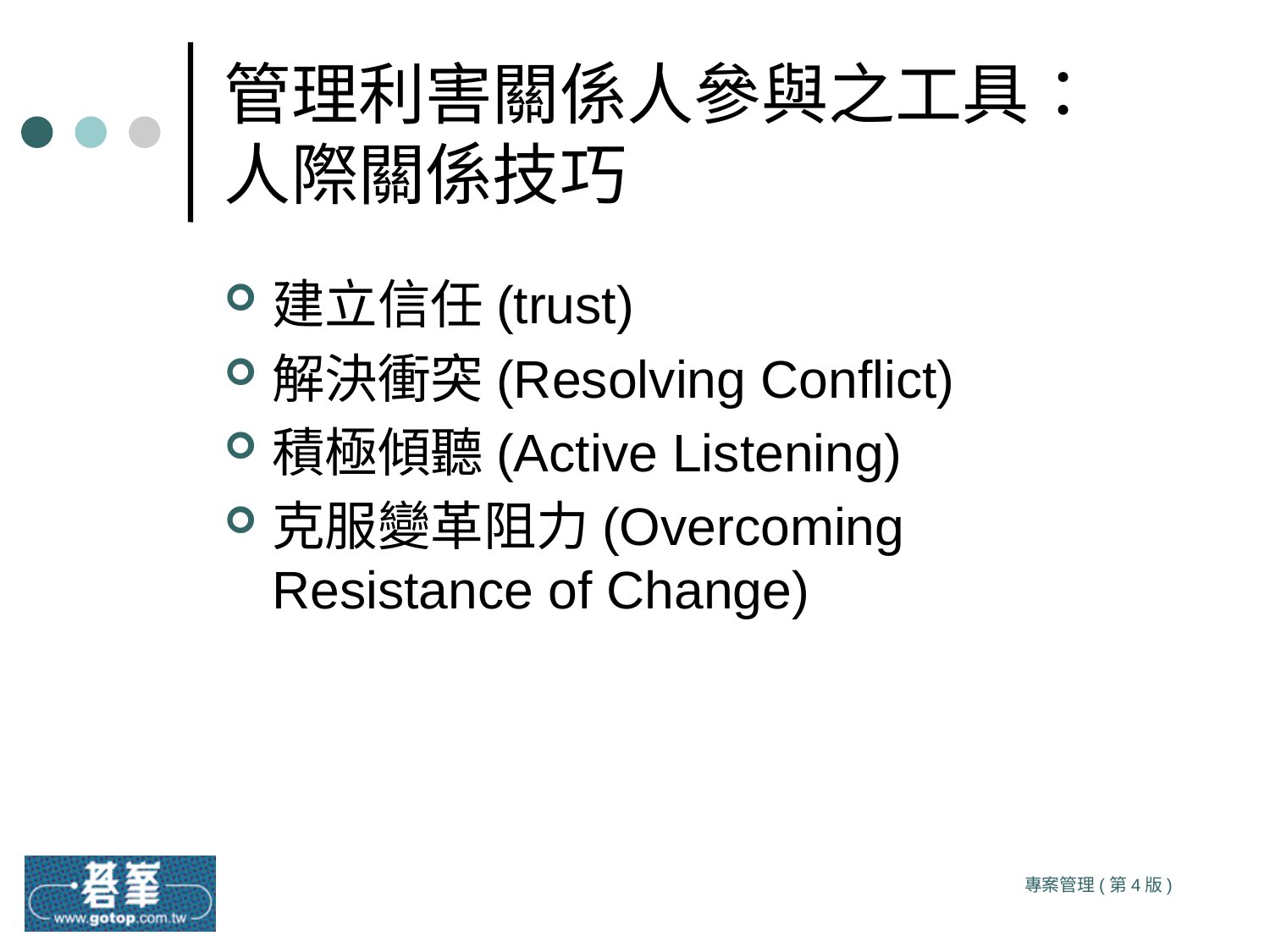

# 管理利害關係人參與之工具： 人際關係技巧
建立信任(trust)
解決衝突(Resolving Conflict)
積極傾聽(Active Listening)
克服變革阻力(Overcoming Resistance of Change)
專案管理(第4版)